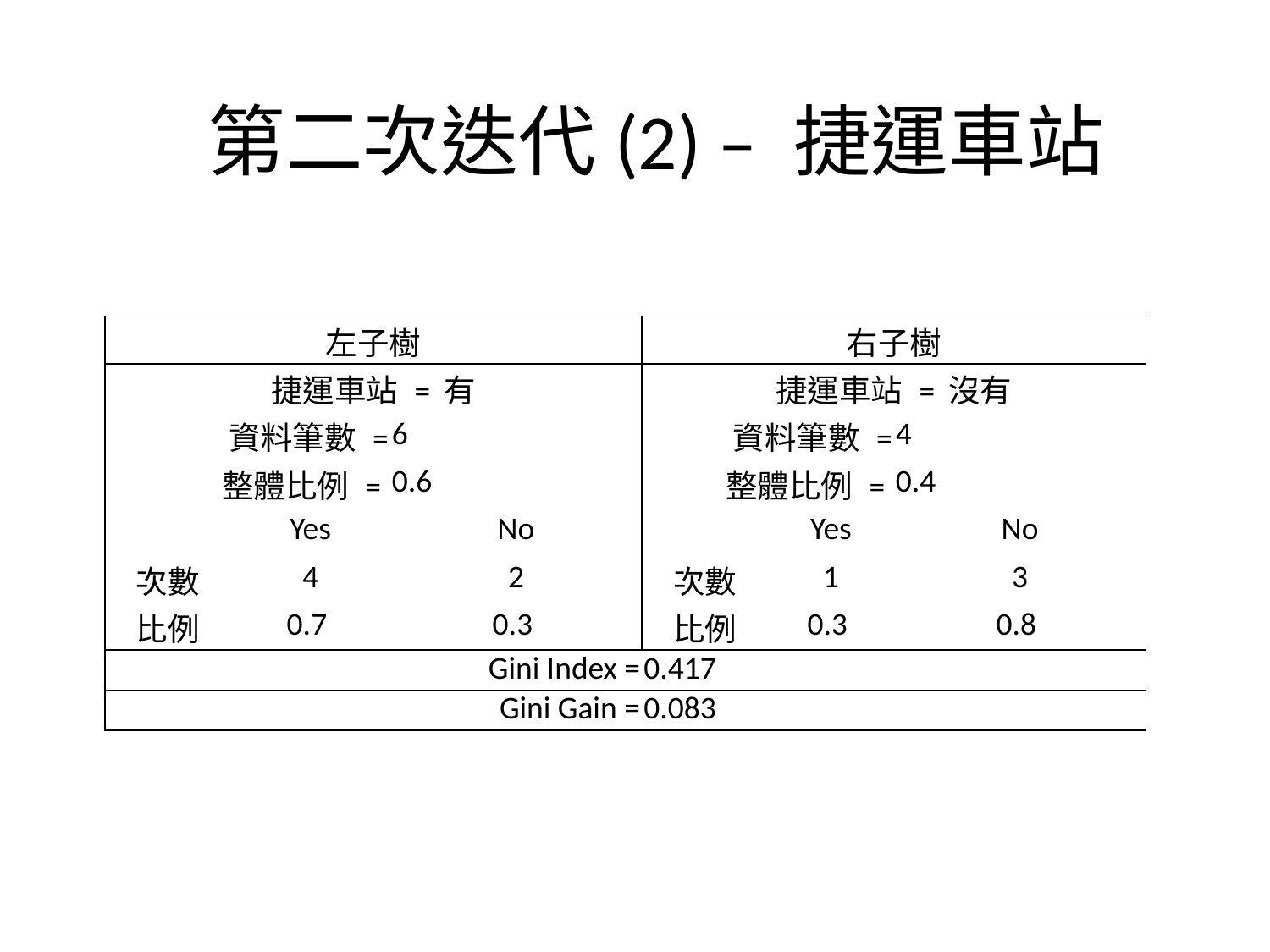

第二次迭代(2) – 捷運車站
| 左子樹 |  |  | 右子樹 |  |  |
| --- | --- | --- | --- | --- | --- |
| 捷運車站 = 有 |  |  | 捷運車站 = 沒有 |  |  |
| 資料筆數 = |  | 6 | 資料筆數 = |  | 4 |
| 整體比例 = |  | 0.6 | 整體比例 = |  | 0.4 |
|  | Yes | No |  | Yes | No |
| 次數 | 4 | 2 | 次數 | 1 | 3 |
| 比例 | 0.7 | 0.3 | 比例 | 0.3 | 0.8 |
| Gini Index = |  |  | 0.417 |  |  |
| Gini Gain = |  |  | 0.083 |  |  |